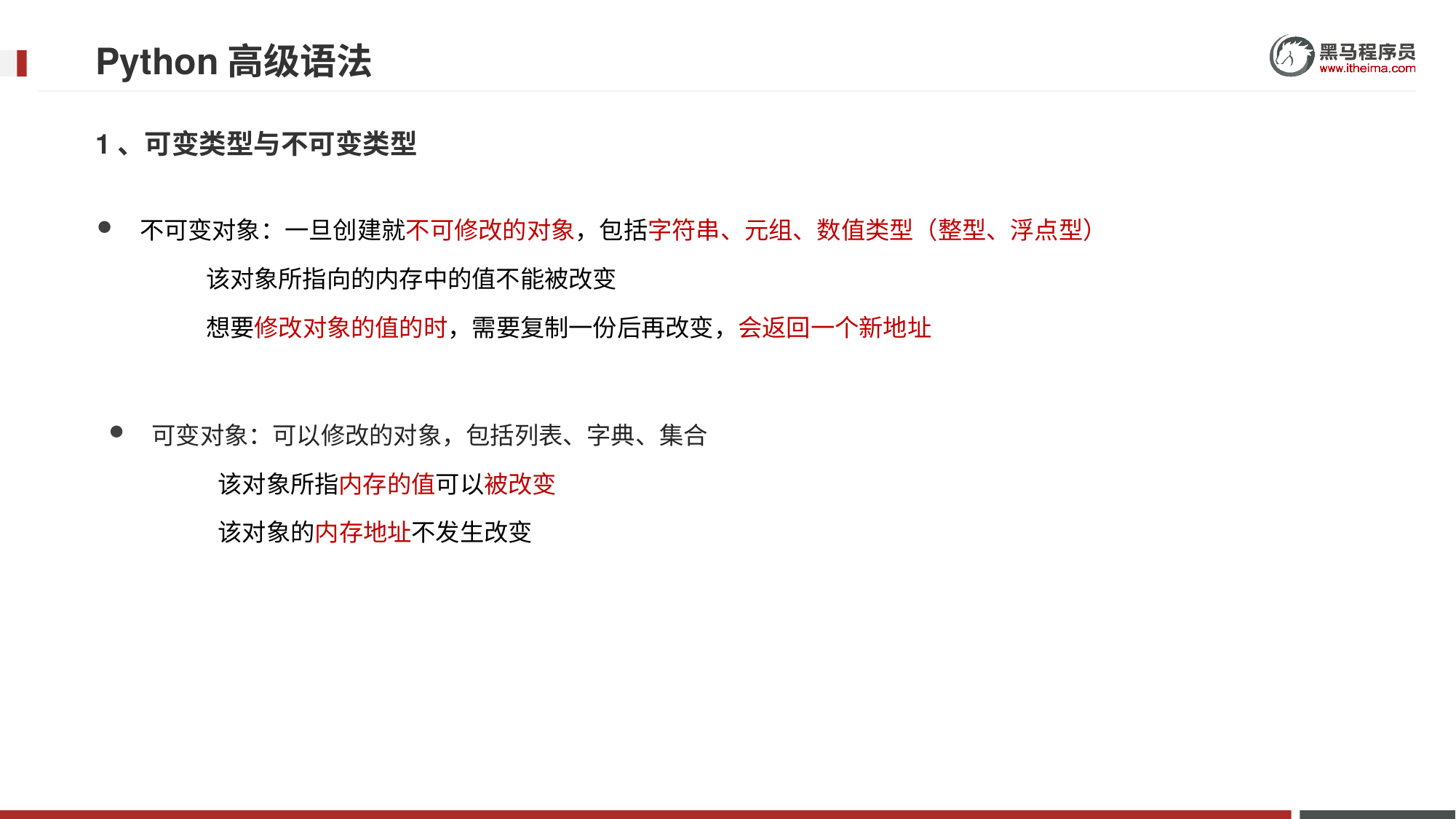

# Python高级语法
1、可变类型与不可变类型
不可变对象：一旦创建就不可修改的对象，包括字符串、元组、数值类型（整型、浮点型）
	该对象所指向的内存中的值不能被改变
	想要修改对象的值的时，需要复制一份后再改变，会返回一个新地址

可变对象：可以修改的对象，包括列表、字典、集合
	该对象所指内存的值可以被改变
	该对象的内存地址不发生改变